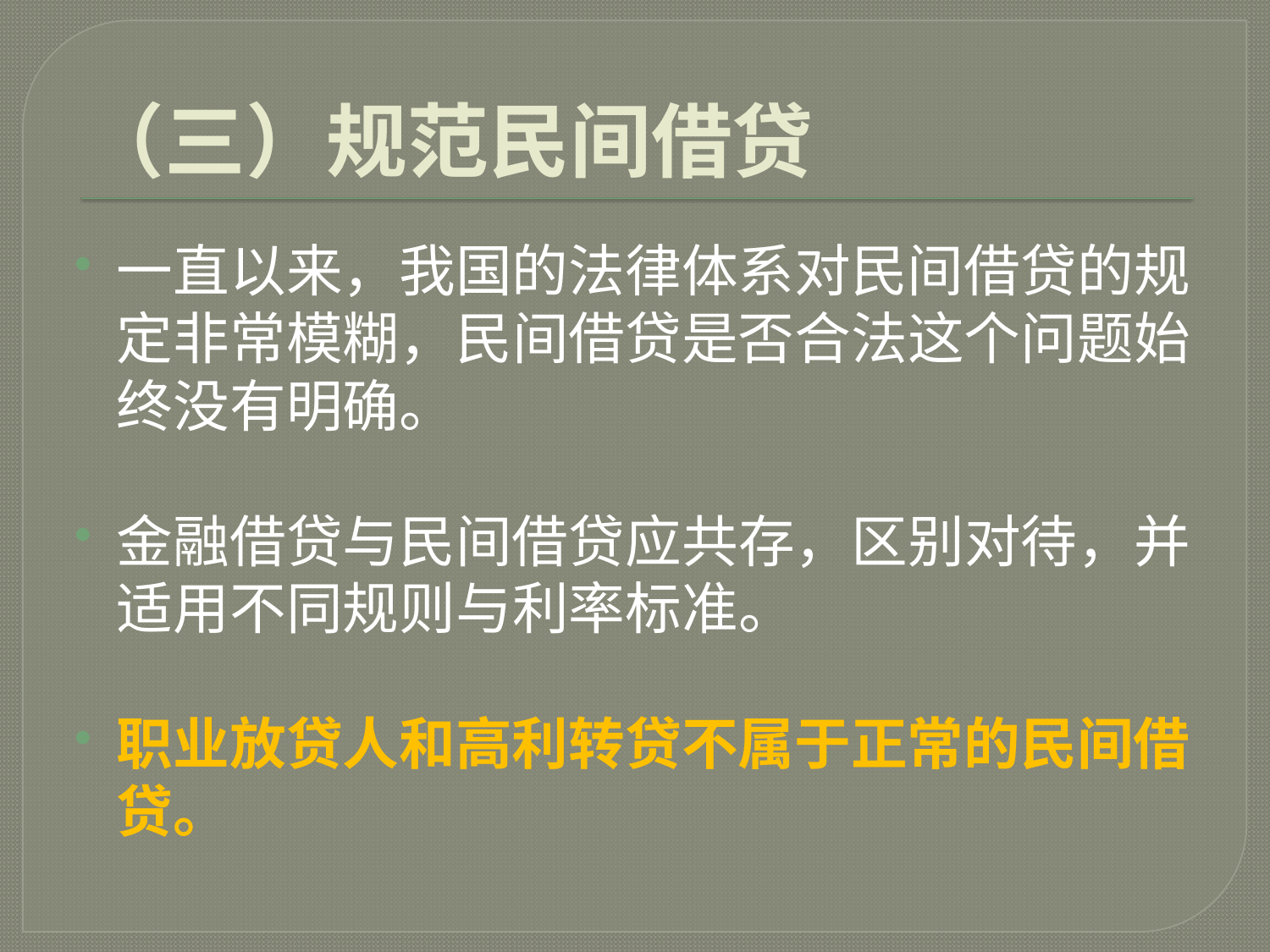

# （三）规范民间借贷
一直以来，我国的法律体系对民间借贷的规定非常模糊，民间借贷是否合法这个问题始终没有明确。

金融借贷与民间借贷应共存，区别对待，并适用不同规则与利率标准。

职业放贷人和高利转贷不属于正常的民间借贷。